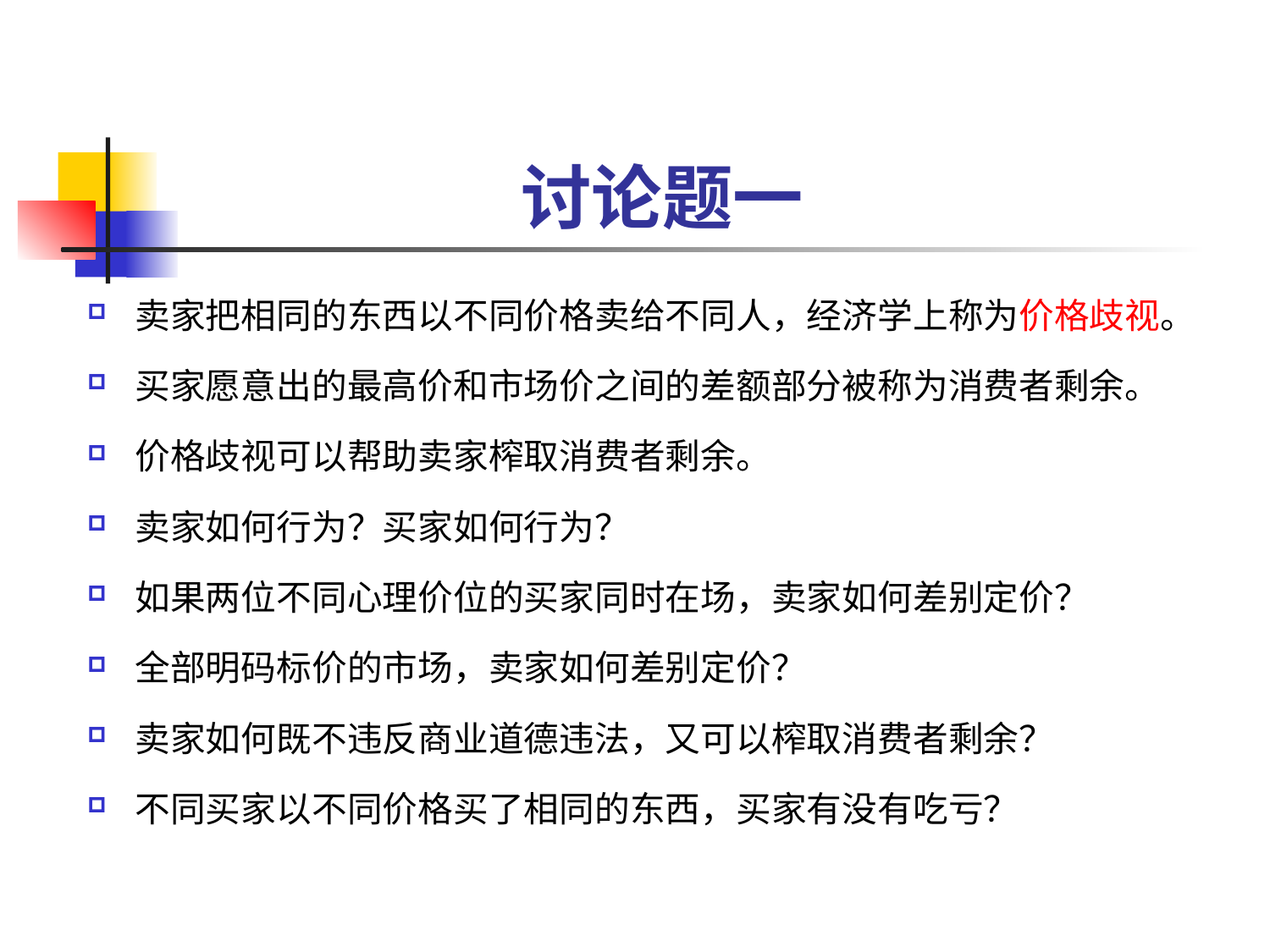

# 讨论题一
卖家把相同的东西以不同价格卖给不同人，经济学上称为价格歧视。
买家愿意出的最高价和市场价之间的差额部分被称为消费者剩余。
价格歧视可以帮助卖家榨取消费者剩余。
卖家如何行为？买家如何行为？
如果两位不同心理价位的买家同时在场，卖家如何差别定价？
全部明码标价的市场，卖家如何差别定价？
卖家如何既不违反商业道德违法，又可以榨取消费者剩余？
不同买家以不同价格买了相同的东西，买家有没有吃亏？